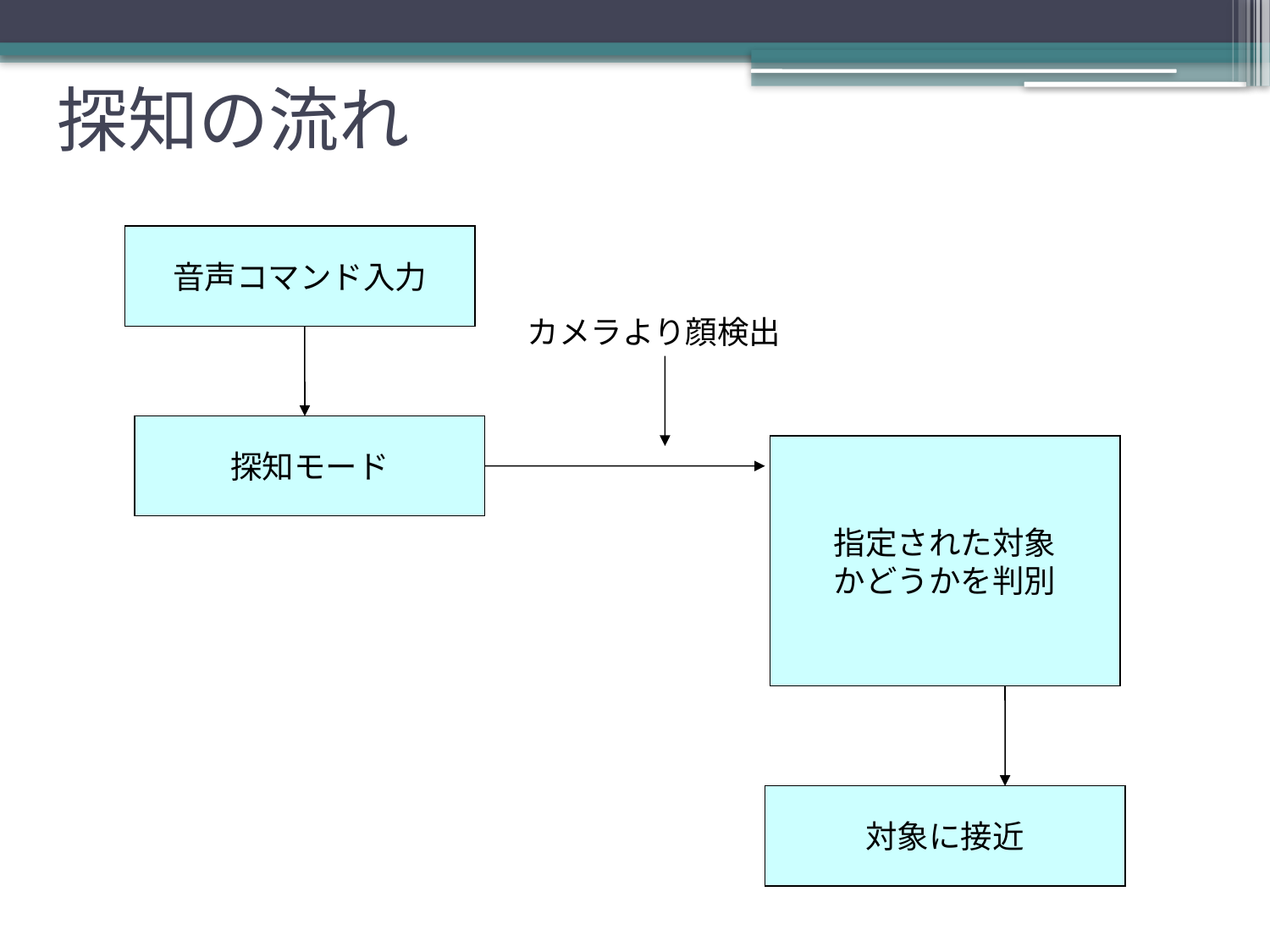

# 探知の流れ
音声コマンド入力
カメラより顔検出

指定された対象
かどうかを判別

探知モード

対象に接近